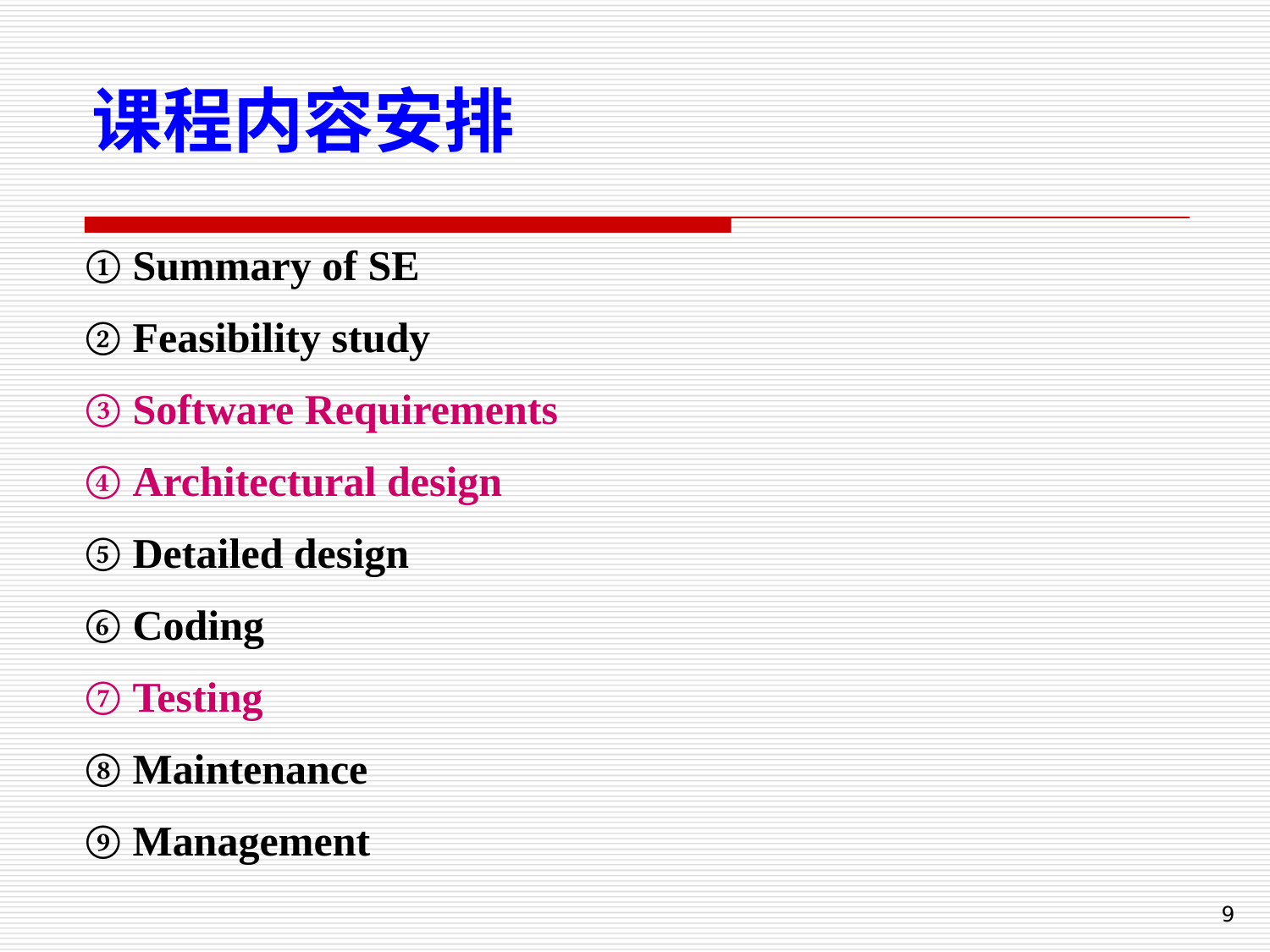

课程内容安排
Summary of SE
Feasibility study
Software Requirements
Architectural design
Detailed design
Coding
Testing
Maintenance
Management
9